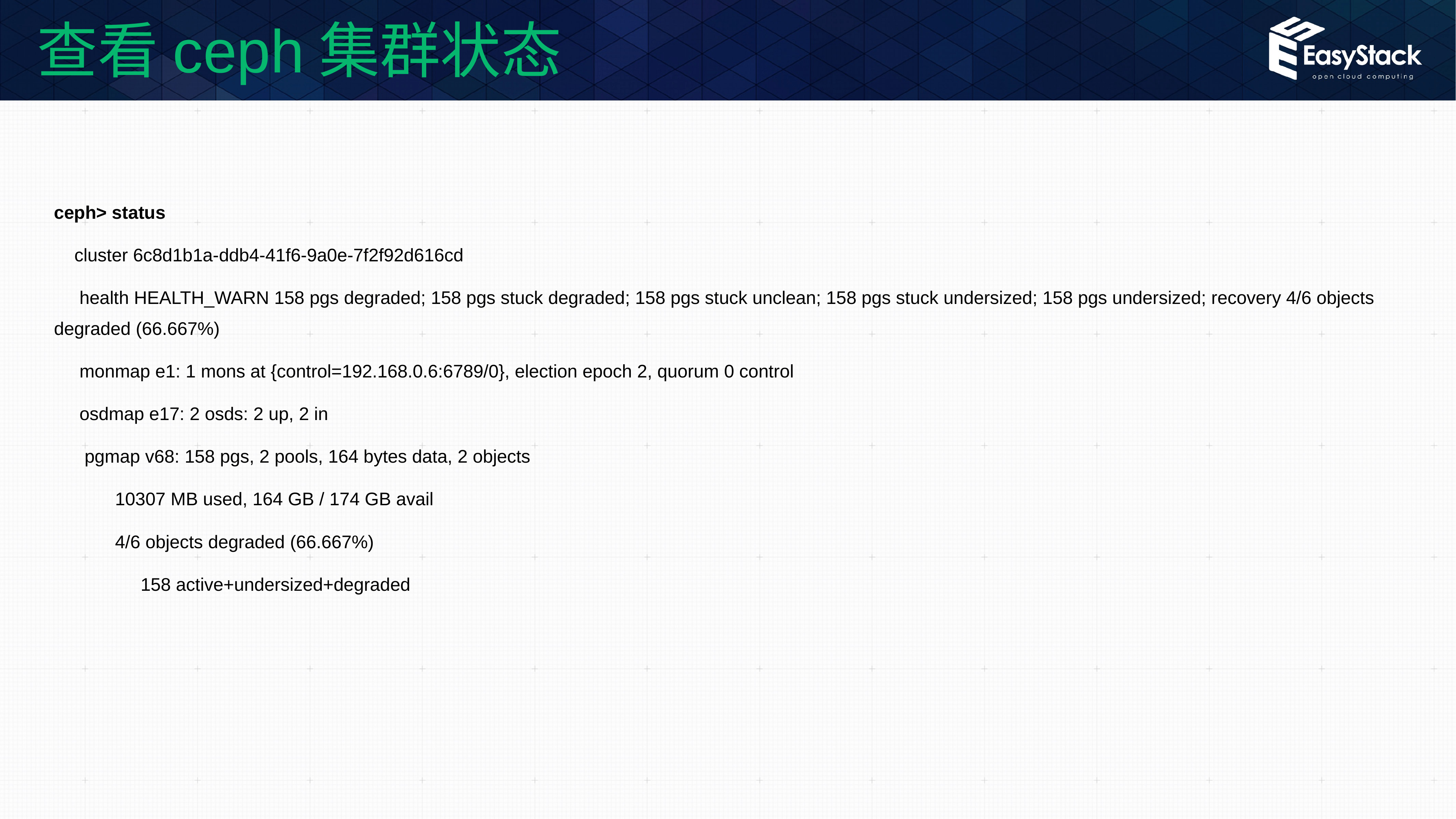

# 查看ceph集群状态
ceph> status
    cluster 6c8d1b1a-ddb4-41f6-9a0e-7f2f92d616cd
     health HEALTH_WARN 158 pgs degraded; 158 pgs stuck degraded; 158 pgs stuck unclean; 158 pgs stuck undersized; 158 pgs undersized; recovery 4/6 objects degraded (66.667%)
     monmap e1: 1 mons at {control=192.168.0.6:6789/0}, election epoch 2, quorum 0 control
     osdmap e17: 2 osds: 2 up, 2 in
      pgmap v68: 158 pgs, 2 pools, 164 bytes data, 2 objects
            10307 MB used, 164 GB / 174 GB avail
            4/6 objects degraded (66.667%)
                 158 active+undersized+degraded